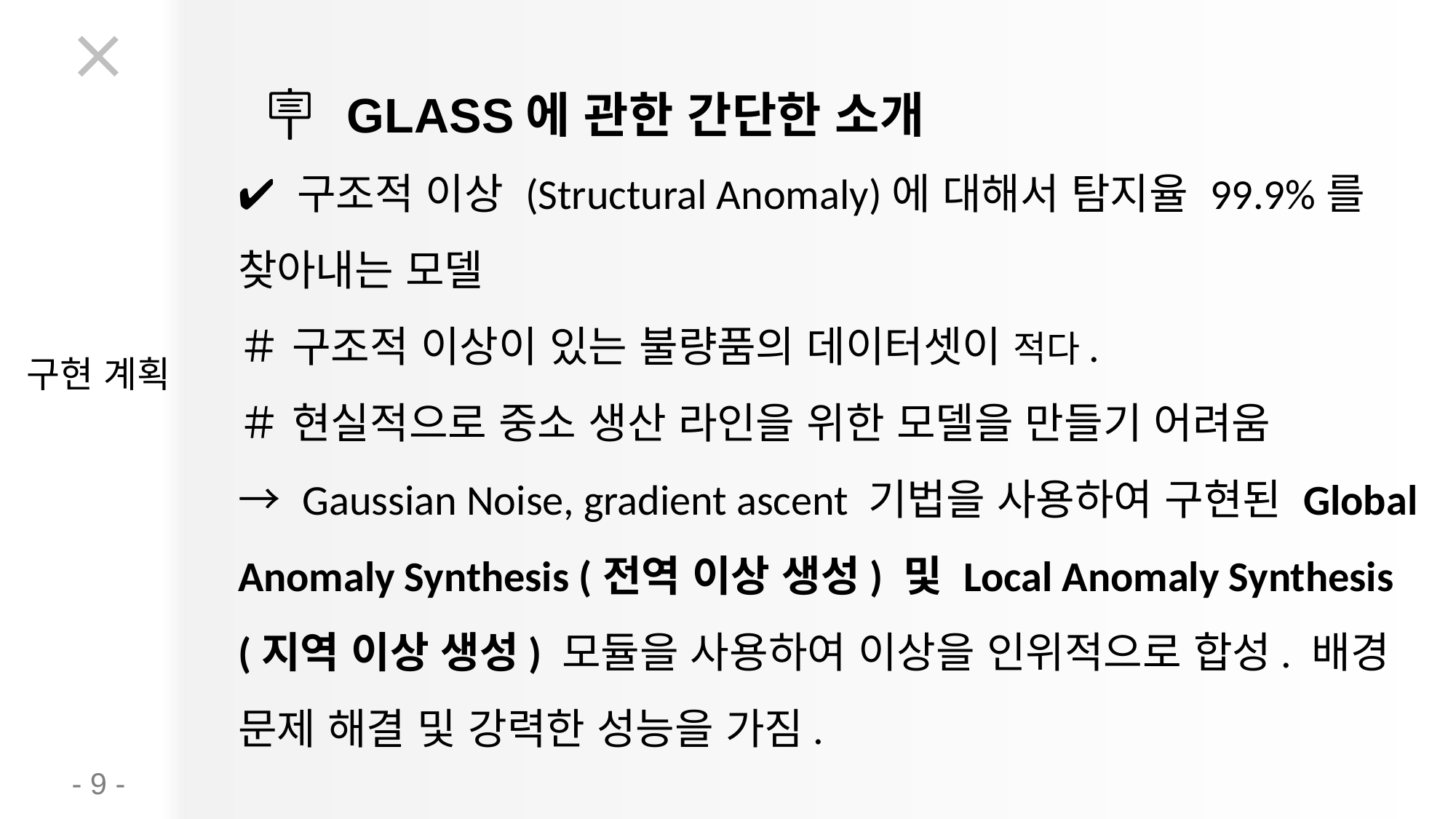

🪧
GLASS에 관한 간단한 소개
✔ 구조적 이상 (Structural Anomaly)에 대해서 탐지율 99.9%를 찾아내는 모델
＃ 구조적 이상이 있는 불량품의 데이터셋이 적다.
＃ 현실적으로 중소 생산 라인을 위한 모델을 만들기 어려움
→ Gaussian Noise, gradient ascent 기법을 사용하여 구현된 Global Anomaly Synthesis (전역 이상 생성) 및 Local Anomaly Synthesis (지역 이상 생성) 모듈을 사용하여 이상을 인위적으로 합성. 배경 문제 해결 및 강력한 성능을 가짐.
구현 계획
- 9 -